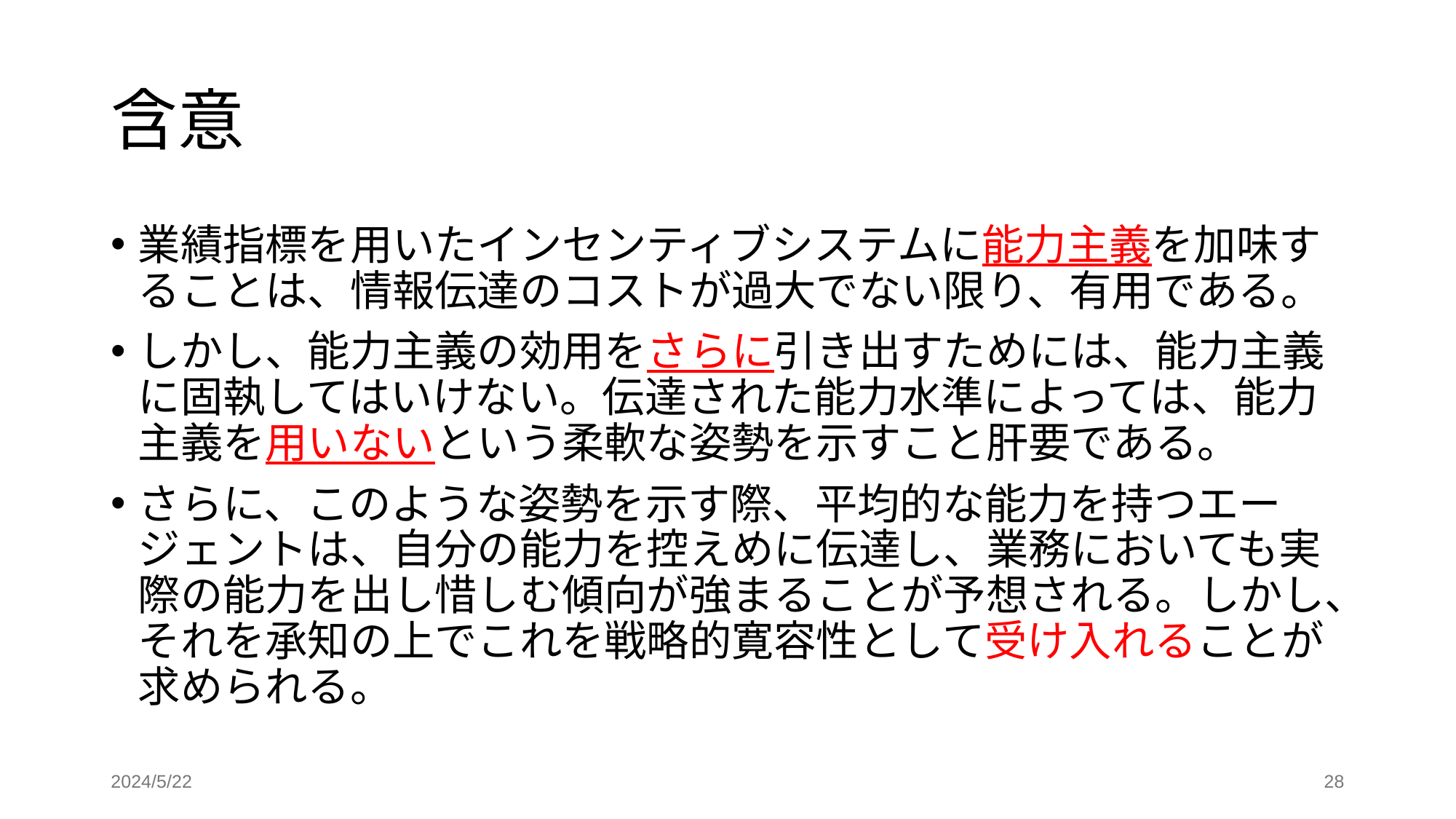

# 含意
業績指標を用いたインセンティブシステムに能力主義を加味することは、情報伝達のコストが過大でない限り、有用である。
しかし、能力主義の効用をさらに引き出すためには、能力主義に固執してはいけない。伝達された能力水準によっては、能力主義を用いないという柔軟な姿勢を示すこと肝要である。
さらに、このような姿勢を示す際、平均的な能力を持つエージェントは、自分の能力を控えめに伝達し、業務においても実際の能力を出し惜しむ傾向が強まることが予想される。しかし、それを承知の上でこれを戦略的寛容性として受け入れることが求められる。
2024/5/22
28